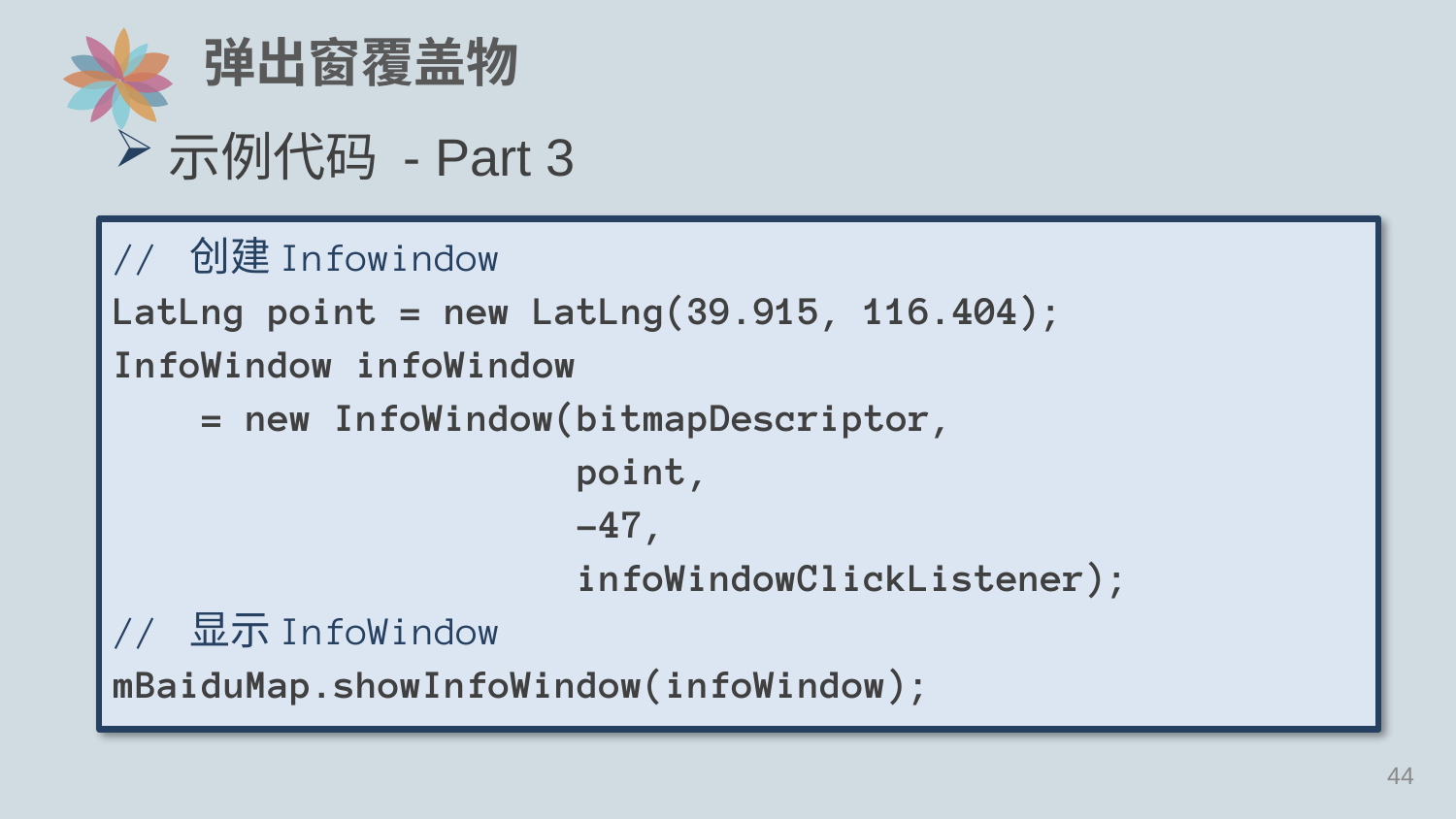

# 弹出窗覆盖物
示例代码 - Part 3
// 创建Infowindow
LatLng point = new LatLng(39.915, 116.404);
InfoWindow infoWindow
    = new InfoWindow(bitmapDescriptor,
                     point,
                     -47,
                     infoWindowClickListener);
// 显示InfoWindow
mBaiduMap.showInfoWindow(infoWindow);
44